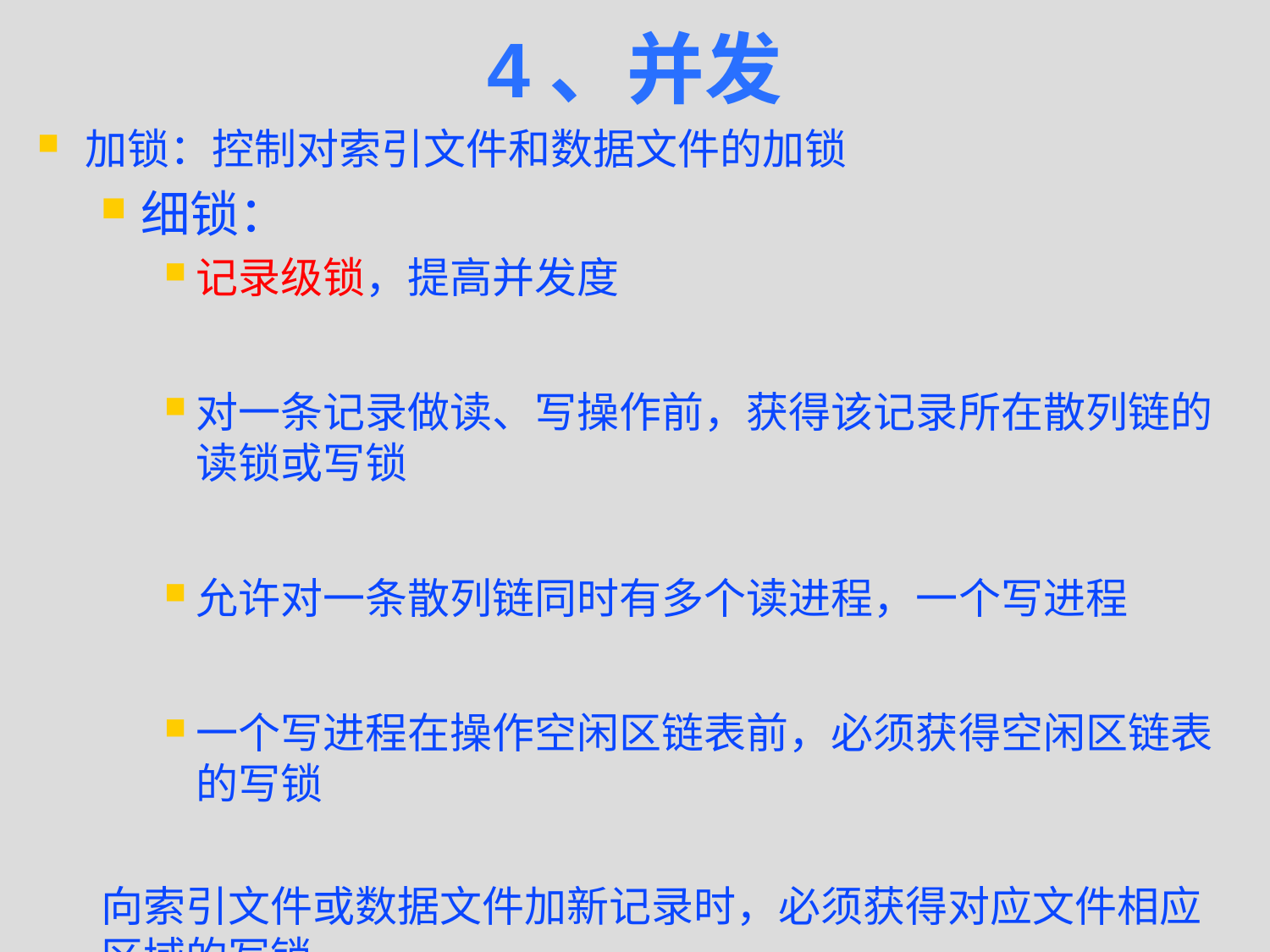

# 4、并发
加锁：控制对索引文件和数据文件的加锁
细锁：
记录级锁，提高并发度

对一条记录做读、写操作前，获得该记录所在散列链的读锁或写锁

允许对一条散列链同时有多个读进程，一个写进程

一个写进程在操作空闲区链表前，必须获得空闲区链表的写锁

向索引文件或数据文件加新记录时，必须获得对应文件相应区域的写锁